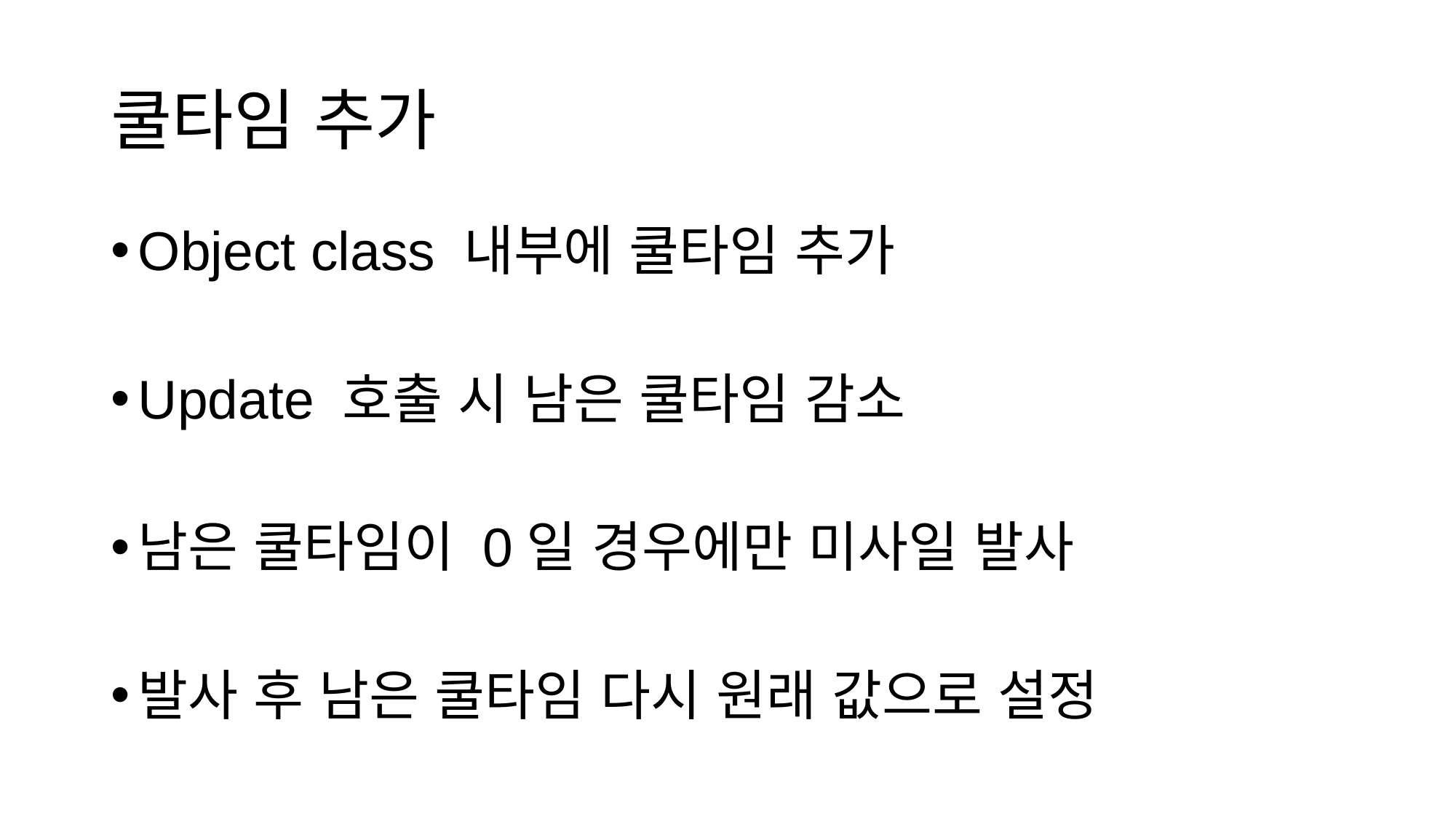

# 쿨타임 추가
Object class 내부에 쿨타임 추가

Update 호출 시 남은 쿨타임 감소

남은 쿨타임이 0일 경우에만 미사일 발사

발사 후 남은 쿨타임 다시 원래 값으로 설정